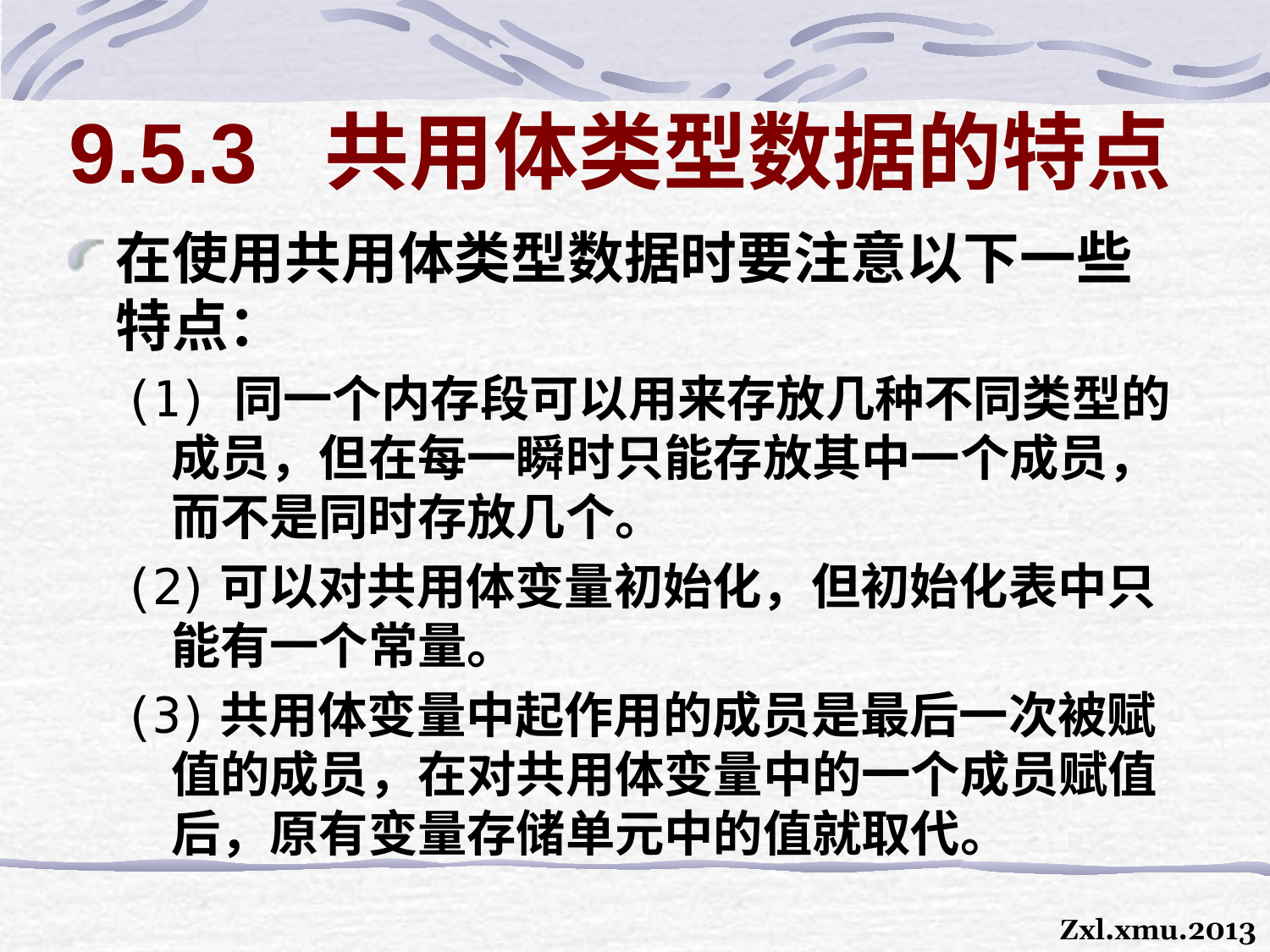

# 9.5.3  共用体类型数据的特点
在使用共用体类型数据时要注意以下一些特点：
(1) 同一个内存段可以用来存放几种不同类型的成员，但在每一瞬时只能存放其中一个成员，而不是同时存放几个。
(2)可以对共用体变量初始化，但初始化表中只能有一个常量。
(3)共用体变量中起作用的成员是最后一次被赋值的成员，在对共用体变量中的一个成员赋值后，原有变量存储单元中的值就取代。